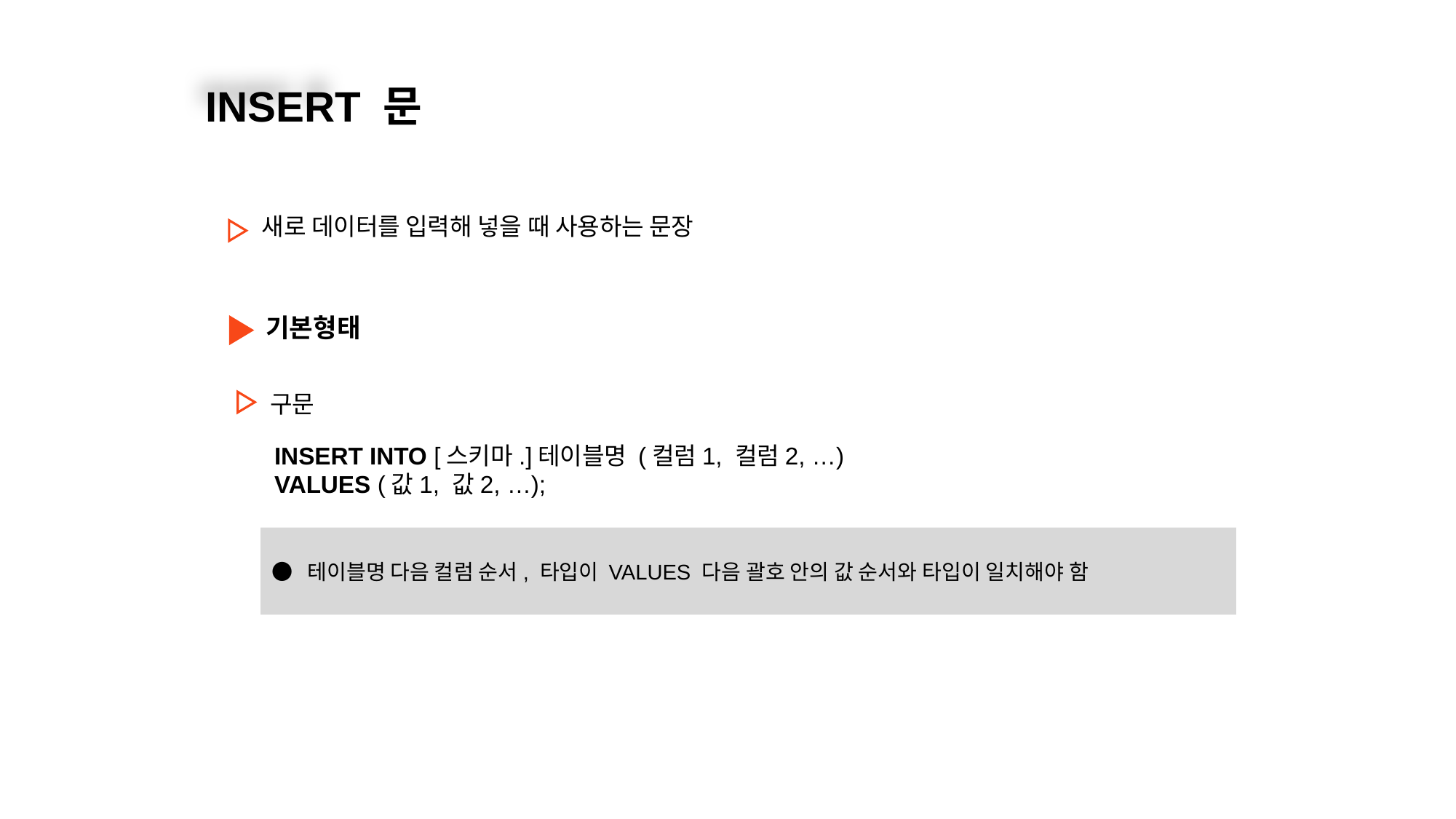

INSERT 문

새로 데이터를 입력해 넣을 때 사용하는 문장

기본형태

구문

INSERT INTO [스키마.]테이블명 (컬럼1, 컬럼2, …)
VALUES (값1, 값2, …);

●  테이블명 다음 컬럼 순서, 타입이 VALUES 다음 괄호 안의 값 순서와 타입이 일치해야 함